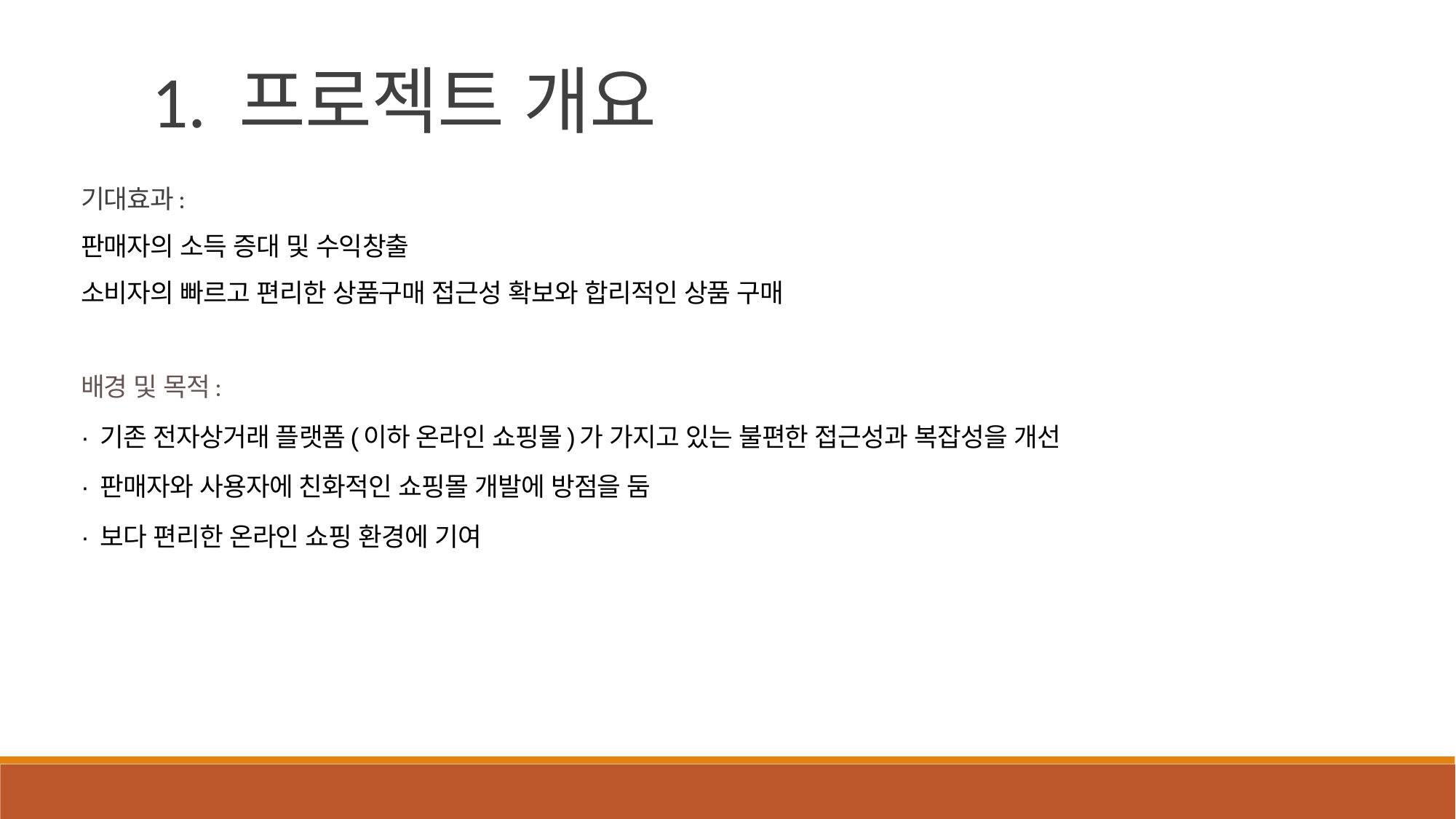

1. 프로젝트 개요
기대효과:
판매자의 소득 증대 및 수익창출
소비자의 빠르고 편리한 상품구매 접근성 확보와 합리적인 상품 구매

배경 및 목적:
· 기존 전자상거래 플랫폼(이하 온라인 쇼핑몰)가 가지고 있는 불편한 접근성과 복잡성을 개선
· 판매자와 사용자에 친화적인 쇼핑몰 개발에 방점을 둠
· 보다 편리한 온라인 쇼핑 환경에 기여